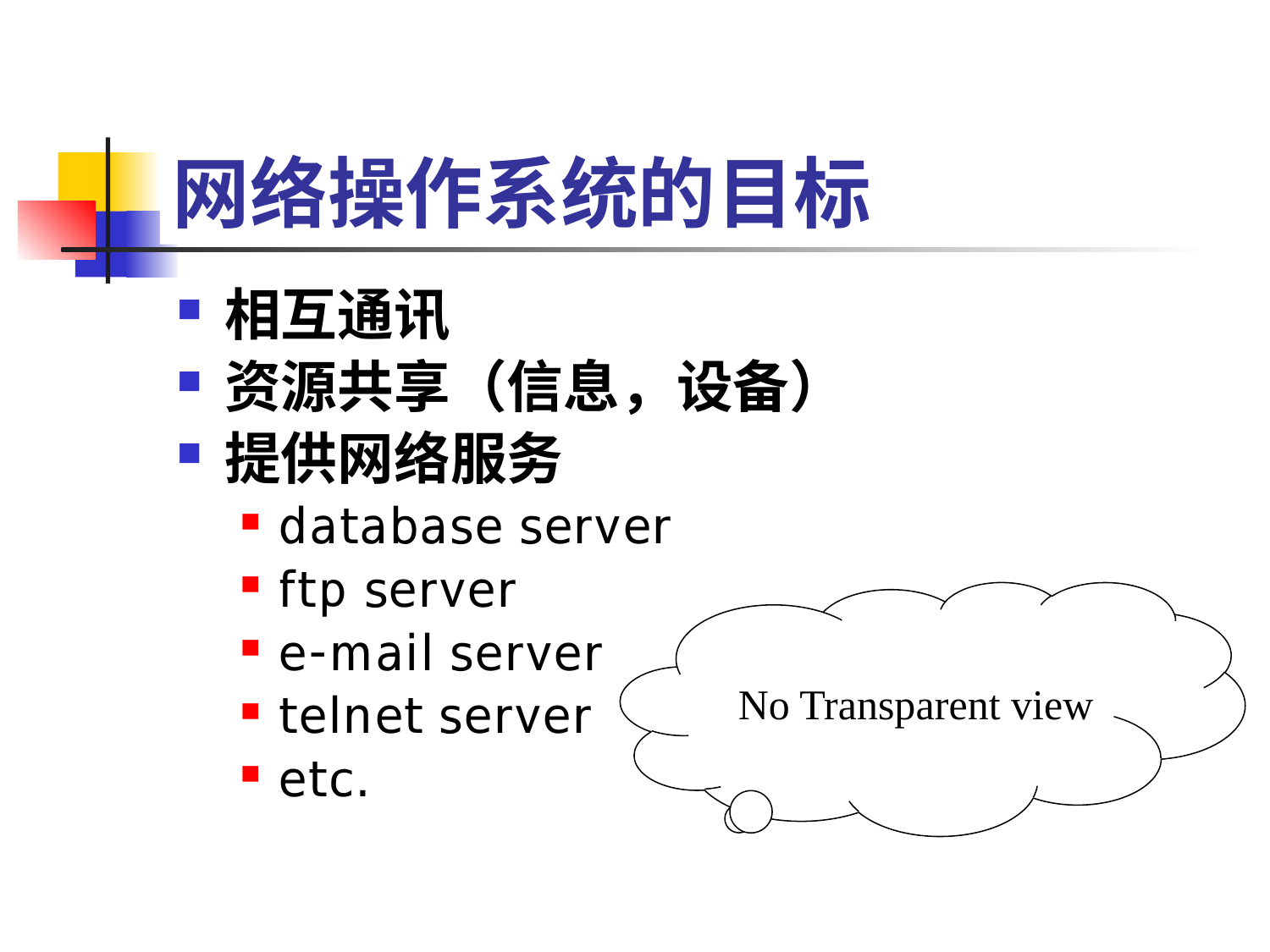

# 网络操作系统的目标
相互通讯
资源共享（信息，设备）
提供网络服务
database server
ftp server
e-mail server
telnet server
etc.

 No Transparent view